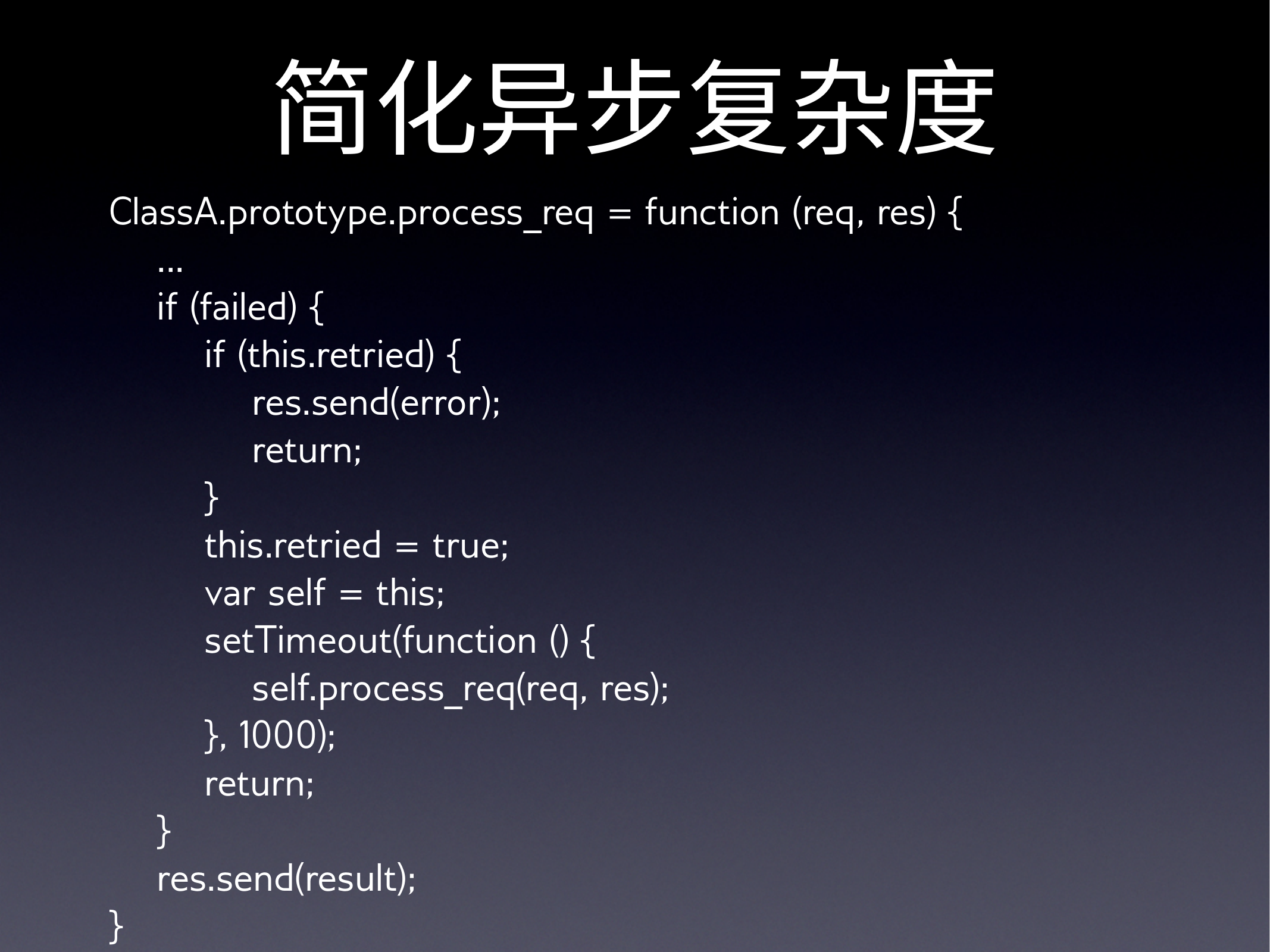

# 简化异步复杂度
ClassA.prototype.process_req = function (req, res) {
    ...
    if (failed) {
        if (this.retried) {
            res.send(error);
            return;
        }
        this.retried = true;
        var self = this;
        setTimeout(function () {
            self.process_req(req, res);
        }, 1000);
        return;
    }
    res.send(result);
}